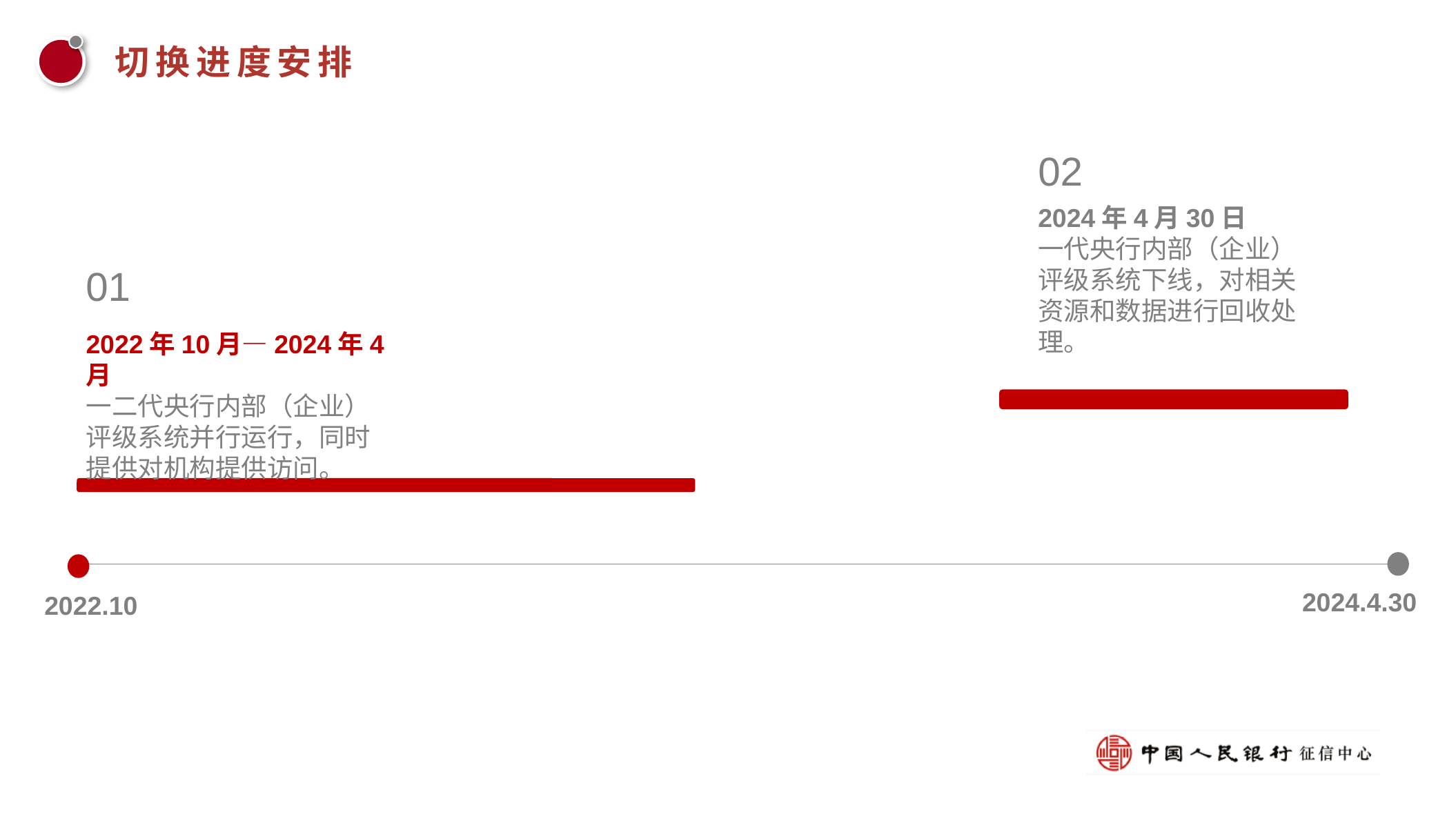

切换进度安排
02
2024年4月30日
一代央行内部（企业）评级系统下线，对相关资源和数据进行回收处理。
01
2022年10月—2024年4月
一二代央行内部（企业）评级系统并行运行，同时提供对机构提供访问。

2024.4.30
2022.10